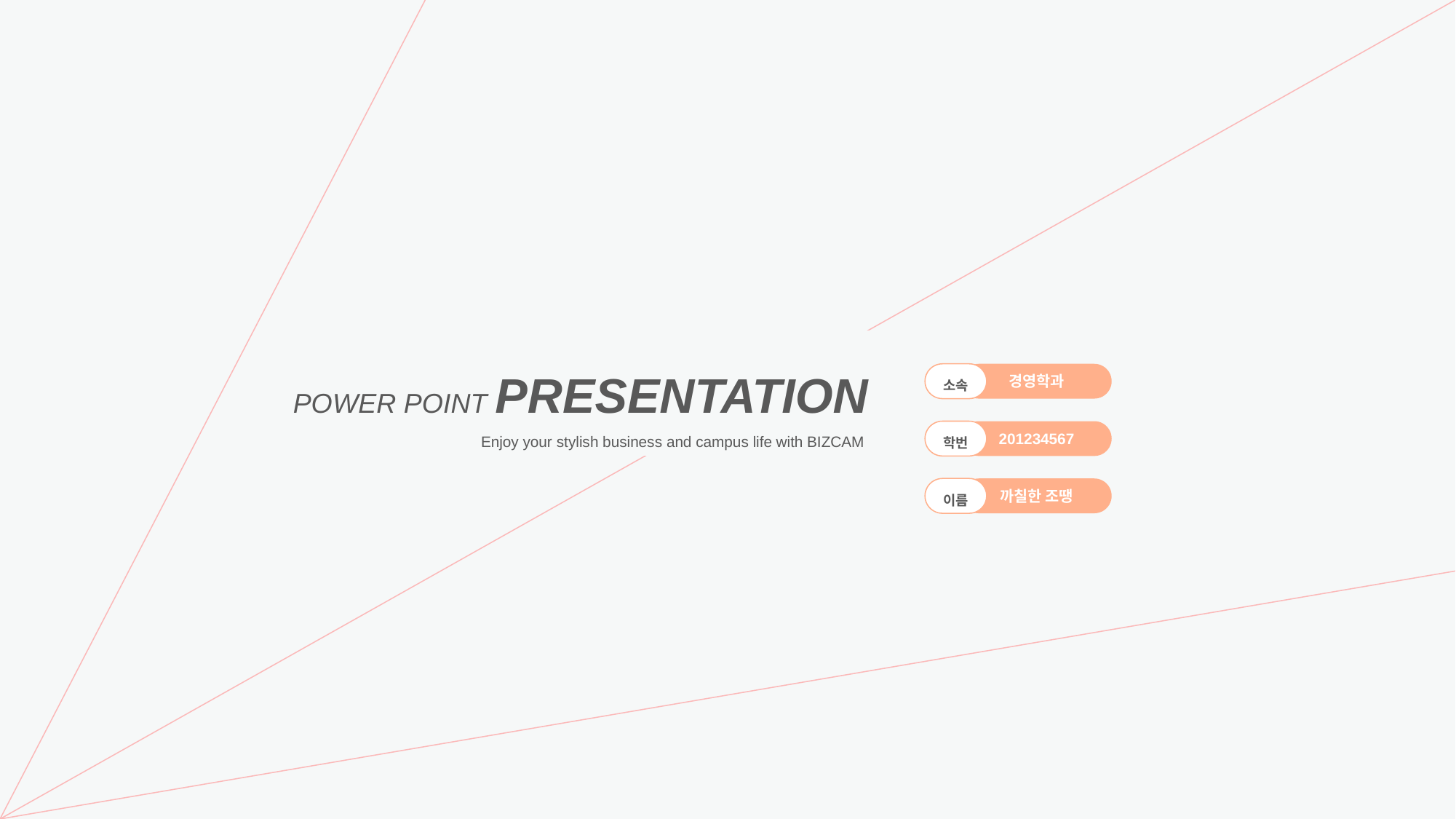

POWER POINT PRESENTATION
Enjoy your stylish business and campus life with BIZCAM
소속
경영학과
학번
201234567
이름
까칠한 조땡